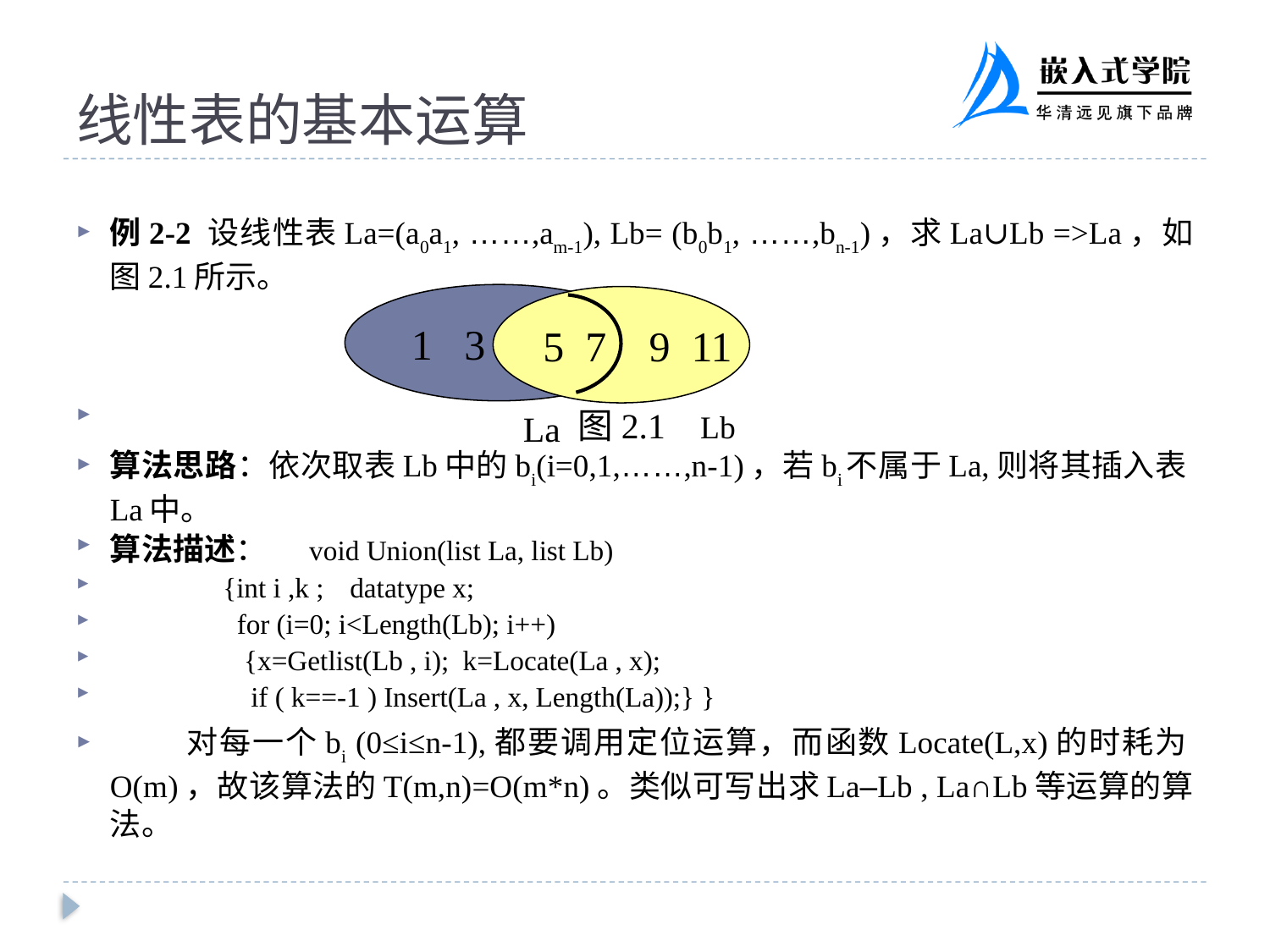

# 线性表的基本运算
例2-2 设线性表La=(a0a1, ……,am-1), Lb= (b0b1, ……,bn-1)，求La∪Lb =>La，如图2.1所示。

算法思路：依次取表Lb中的bi(i=0,1,……,n-1)，若bi不属于La,则将其插入表La中。
算法描述：     void Union(list La, list Lb)
		{int i ,k ;	  datatype x;
		  for (i=0; i<Length(Lb); i++)
		   {x=Getlist(Lb , i);  k=Locate(La , x);
		    if ( k==-1 ) Insert(La , x, Length(La));} }
        对每一个bi (0≤i≤n-1),都要调用定位运算，而函数Locate(L,x)的时耗为O(m)，故该算法的T(m,n)=O(m*n)。类似可写出求La–Lb , La∩Lb等运算的算法。

 1   3    5  7
La
5  7    9  11

图2.1    Lb
47